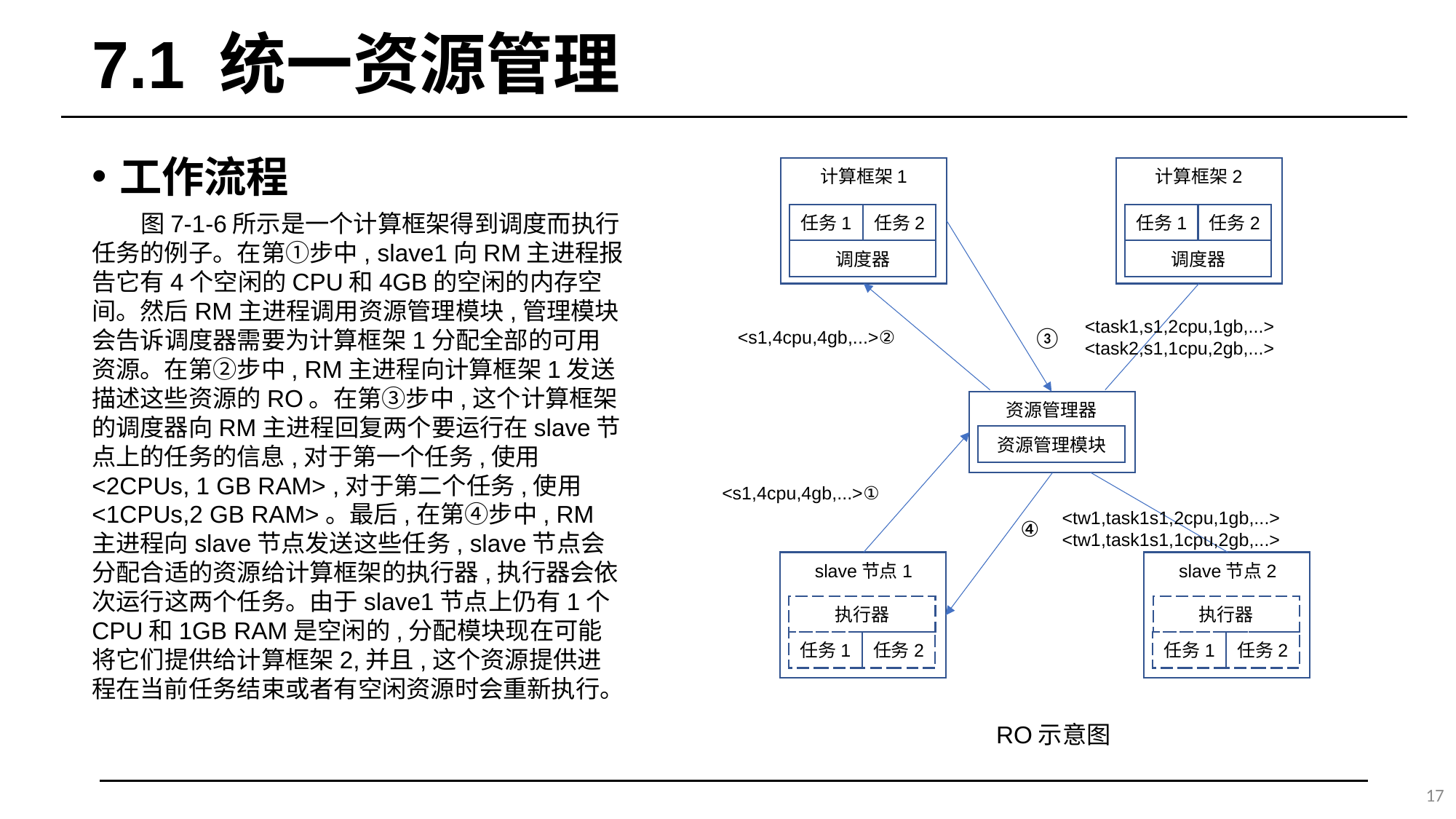

# 7.1 统一资源管理
工作流程

计算框架1
任务1
任务2
调度器

计算框架2
任务1
任务2
调度器
图7-1-6所示是一个计算框架得到调度而执行任务的例子。在第①步中, slave1向RM主进程报告它有4个空闲的CPU和4GB的空闲的内存空间。然后RM主进程调用资源管理模块,管理模块会告诉调度器需要为计算框架1分配全部的可用资源。在第②步中, RM主进程向计算框架1发送描述这些资源的RO。在第③步中,这个计算框架的调度器向RM主进程回复两个要运行在slave节点上的任务的信息,对于第一个任务,使用<2CPUs, 1 GB RAM> ,对于第二个任务,使用<1CPUs,2 GB RAM>。最后,在第④步中, RM主进程向slave节点发送这些任务, slave节点会分配合适的资源给计算框架的执行器,执行器会依次运行这两个任务。由于slave1节点上仍有1个CPU和1GB RAM是空闲的,分配模块现在可能将它们提供给计算框架2,并且,这个资源提供进程在当前任务结束或者有空闲资源时会重新执行。
<task1,s1,2cpu,1gb,...>
<task2,s1,1cpu,2gb,...>
<s1,4cpu,4gb,...>②
③
资源管理器

资源管理模块
<s1,4cpu,4gb,...>①
<tw1,task1s1,2cpu,1gb,...>
<tw1,task1s1,1cpu,2gb,...>
④

slave节点1

slave节点2
执行器
执行器
任务1
任务2
任务1
任务2
RO示意图
17